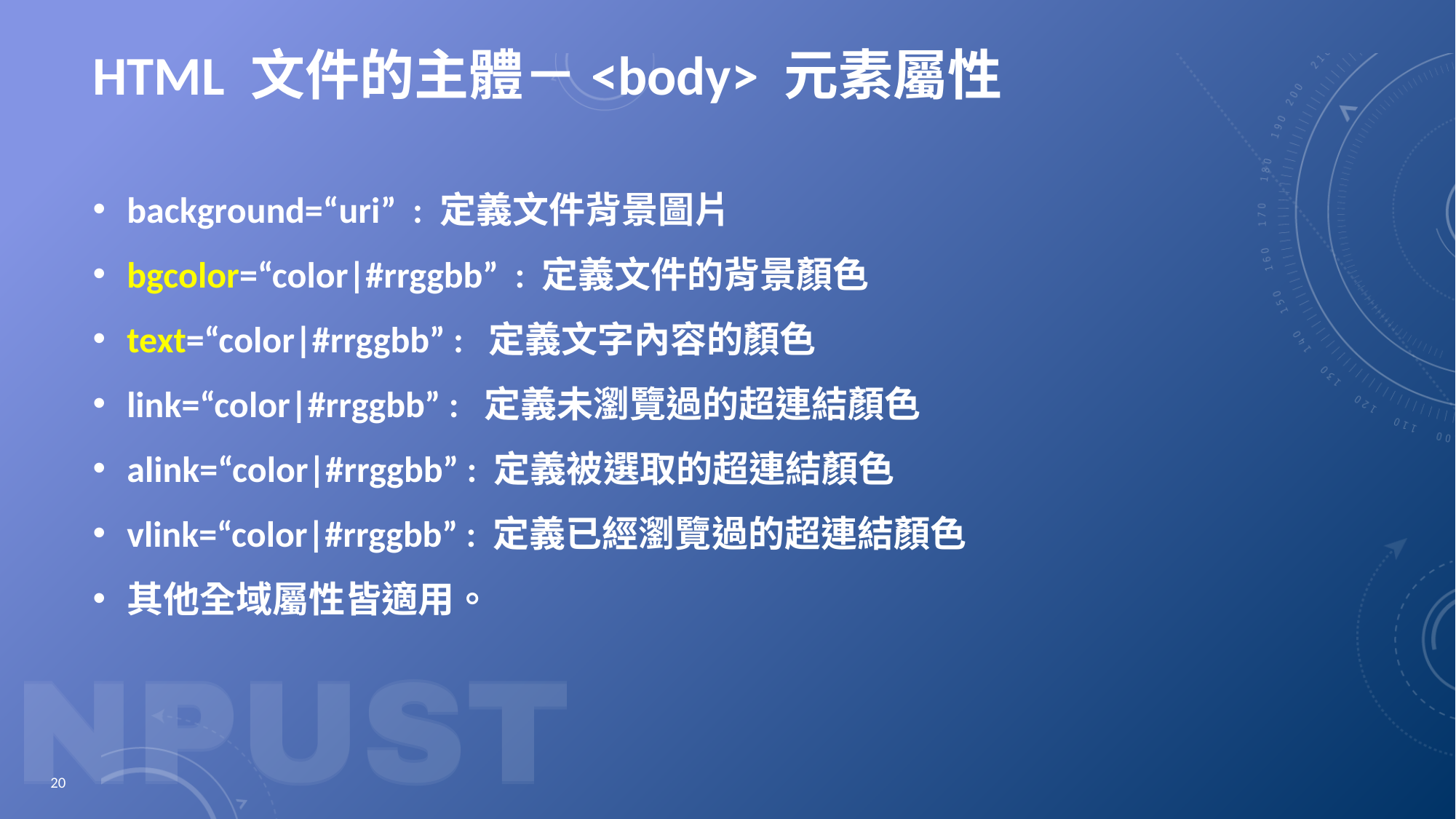

# HTML 文件的主體－<body> 元素屬性
background=“uri”  : 定義文件背景圖片
bgcolor=“color|#rrggbb”  : 定義文件的背景顏色
text=“color|#rrggbb” :  定義文字內容的顏色
link=“color|#rrggbb” :  定義未瀏覽過的超連結顏色
alink=“color|#rrggbb” : 定義被選取的超連結顏色
vlink=“color|#rrggbb” : 定義已經瀏覽過的超連結顏色
其他全域屬性皆適用。

20